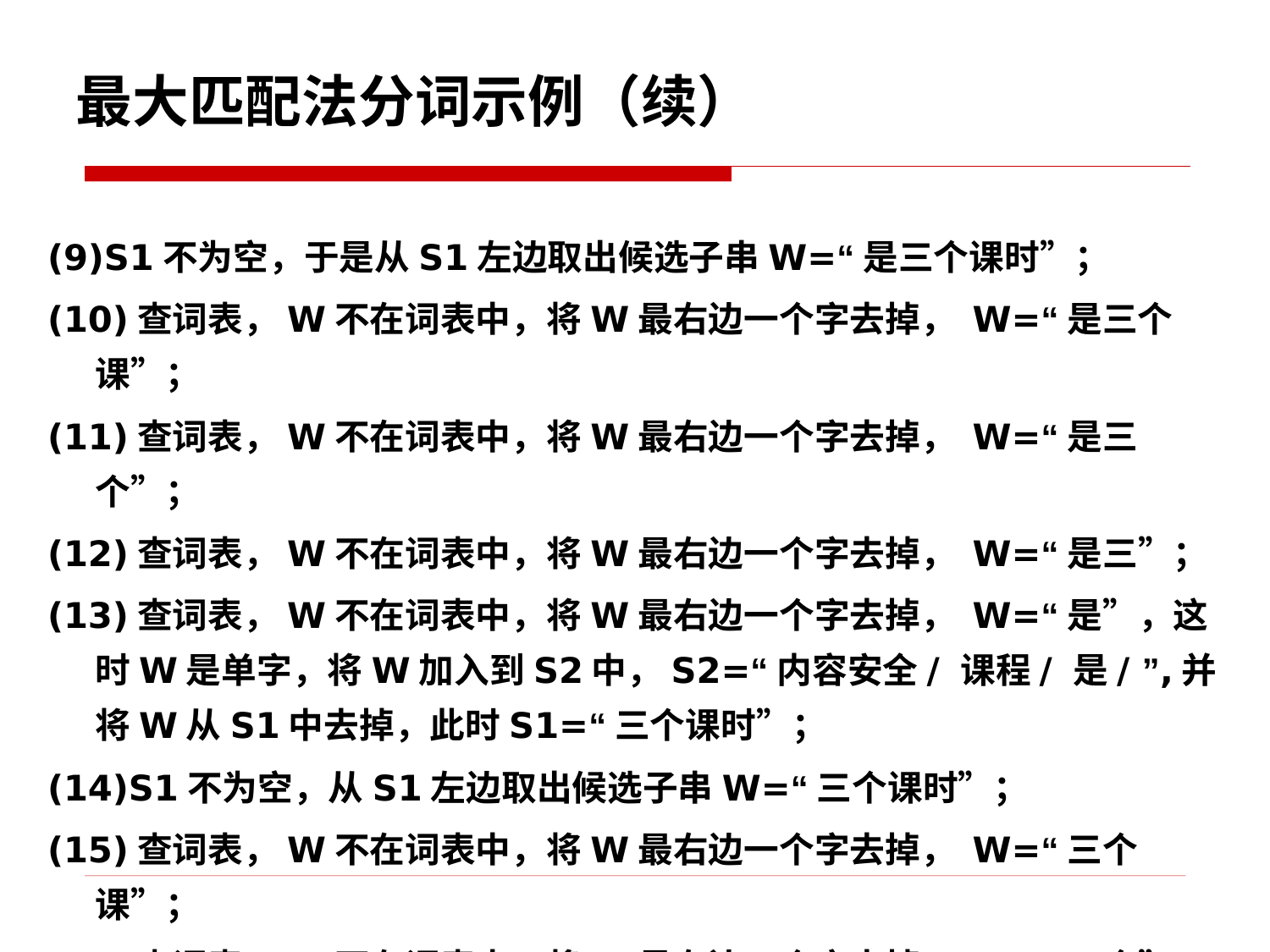

最大匹配法分词示例（续）
(9)S1不为空，于是从S1左边取出候选子串W=“是三个课时”；
(10)查词表，W不在词表中，将W最右边一个字去掉， W=“是三个课”；
(11)查词表，W不在词表中，将W最右边一个字去掉， W=“是三个”；
(12)查词表，W不在词表中，将W最右边一个字去掉， W=“是三”；
(13)查词表，W不在词表中，将W最右边一个字去掉， W=“是”，这时W是单字，将W加入到S2中，S2=“内容安全/ 课程/ 是/ ”,并将W从S1中去掉，此时S1=“三个课时”；
(14)S1不为空，从S1左边取出候选子串W=“三个课时”；
(15)查词表，W不在词表中，将W最右边一个字去掉， W=“三个课”；
(16)查词表，W不在词表中，将W最右边一个字去掉， W=“三个”；